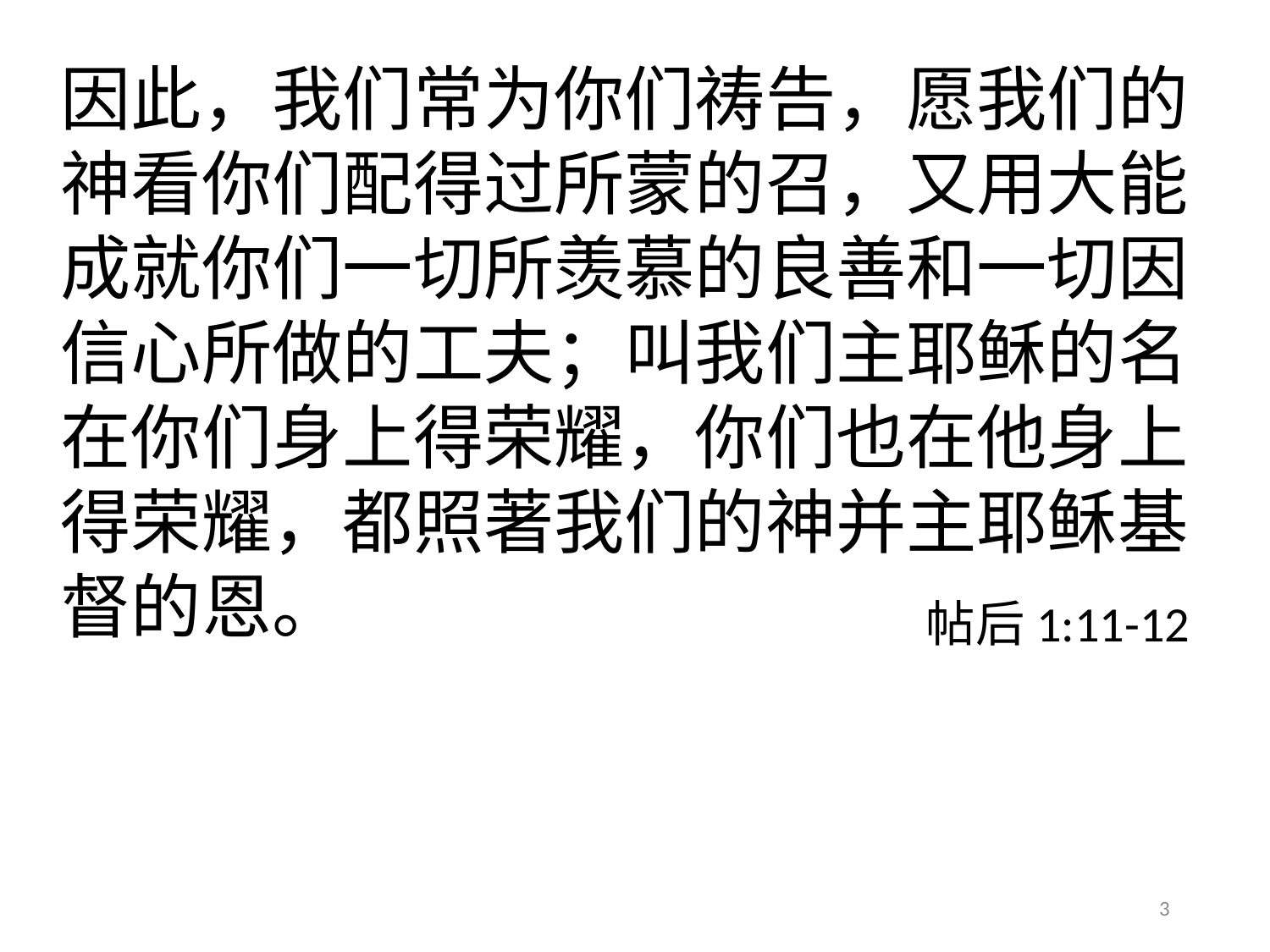

因此，我们常为你们祷告，愿我们的神看你们配得过所蒙的召，又用大能成就你们一切所羡慕的良善和一切因信心所做的工夫；叫我们主耶稣的名在你们身上得荣耀，你们也在他身上得荣耀，都照著我们的神并主耶稣基督的恩。
帖后1:11-12
3